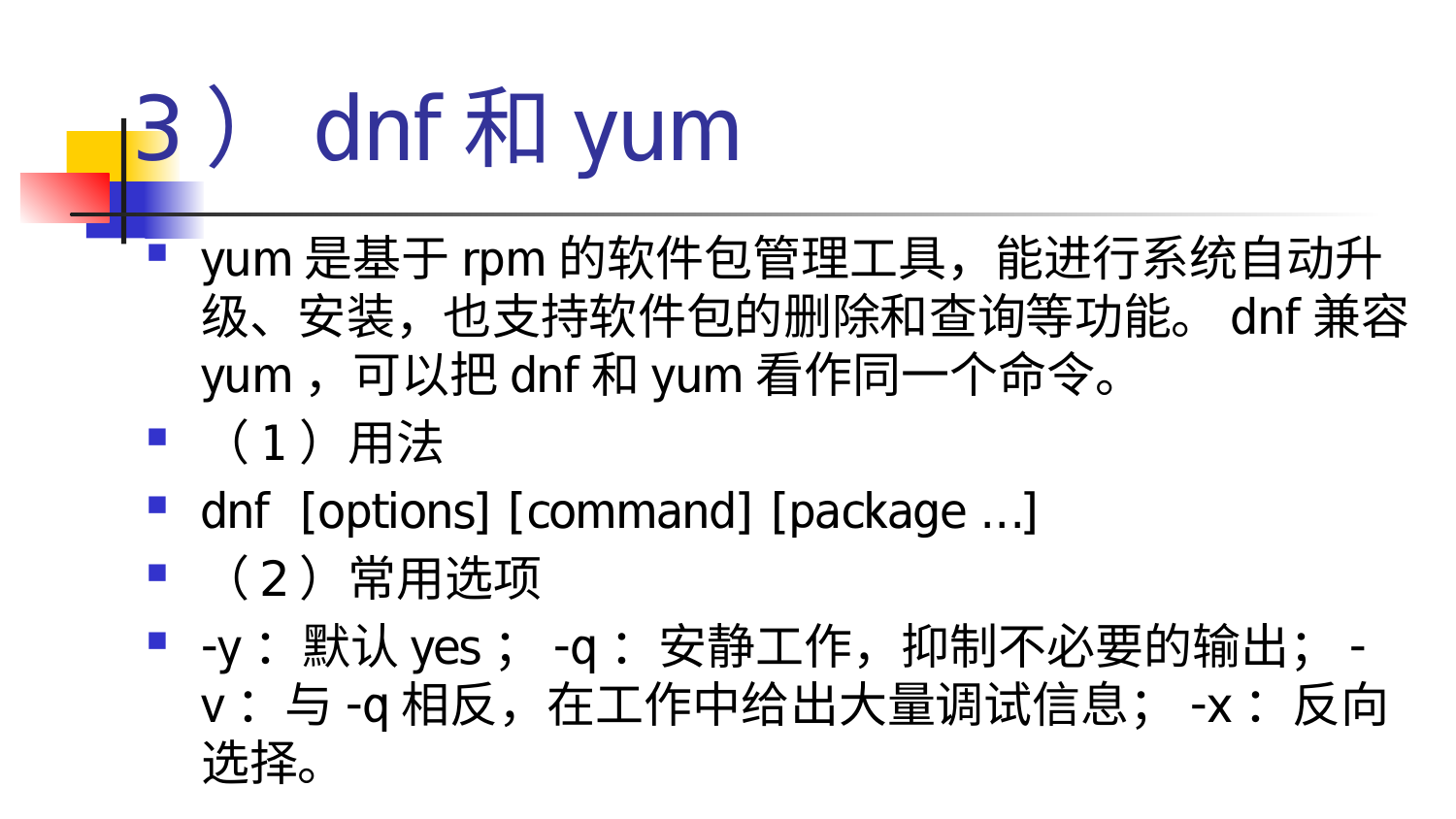

# 3）dnf和yum
yum是基于rpm的软件包管理工具，能进行系统自动升级、安装，也支持软件包的删除和查询等功能。dnf兼容yum，可以把dnf和yum看作同一个命令。
（1）用法
dnf  [options] [command] [package ...]
（2）常用选项
-y：默认yes；-q：安静工作，抑制不必要的输出；-v：与-q相反，在工作中给出大量调试信息；-x：反向选择。